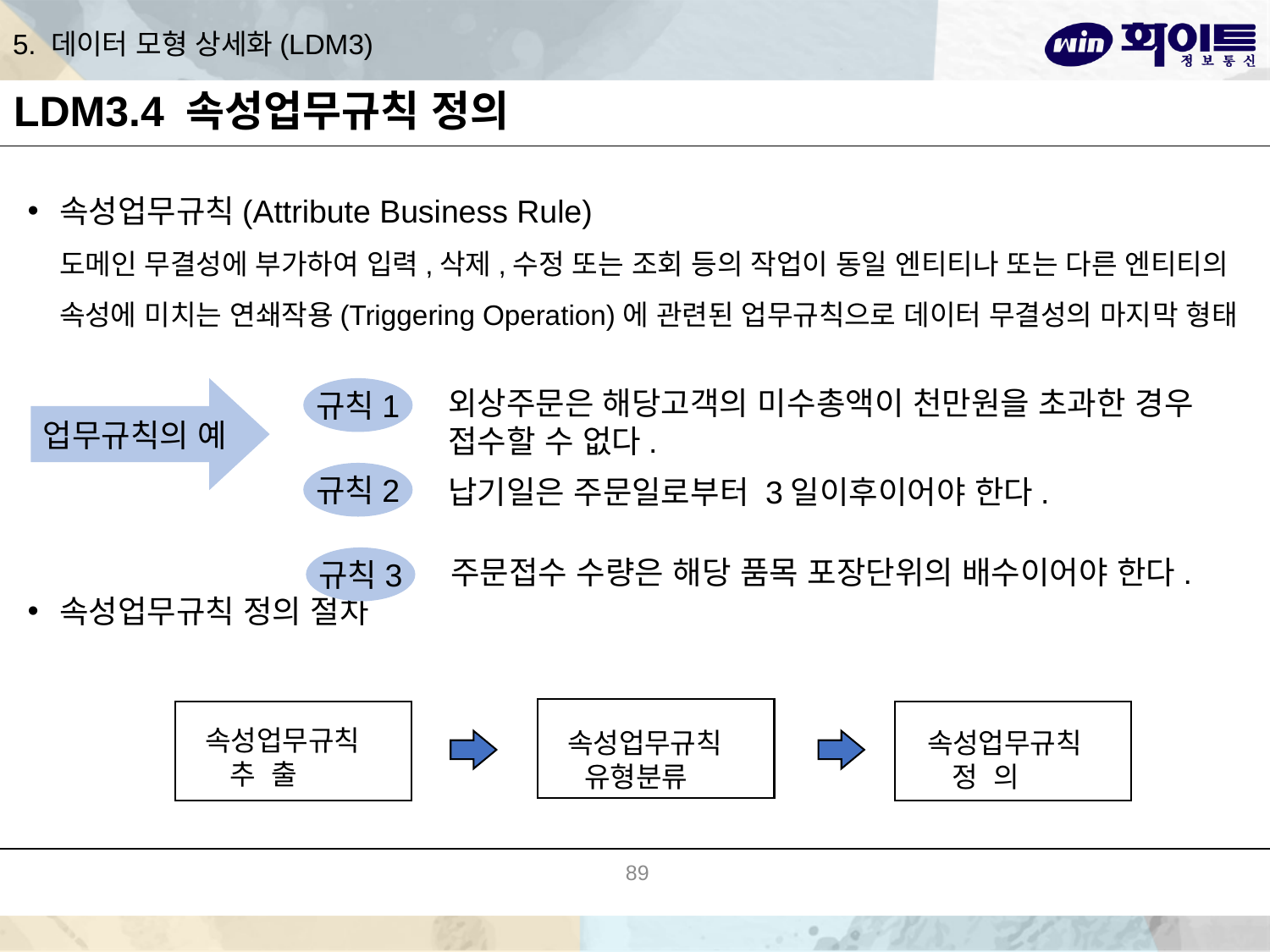

# 5. 데이터 모형 상세화(LDM3)
LDM3.4 속성업무규칙 정의
속성업무규칙(Attribute Business Rule)
도메인 무결성에 부가하여 입력,삭제,수정 또는 조회 등의 작업이 동일 엔티티나 또는 다른 엔티티의 속성에 미치는 연쇄작용(Triggering Operation)에 관련된 업무규칙으로 데이터 무결성의 마지막 형태

속성업무규칙 정의 절차
외상주문은 해당고객의 미수총액이 천만원을 초과한 경우 접수할 수 없다.
업무규칙의 예
규칙1
규칙2
납기일은 주문일로부터 3일이후이어야 한다.
주문접수 수량은 해당 품목 포장단위의 배수이어야 한다.
규칙3

 속성업무규칙
   유형분류

 속성업무규칙
    추  출

 속성업무규칙
    정  의

89